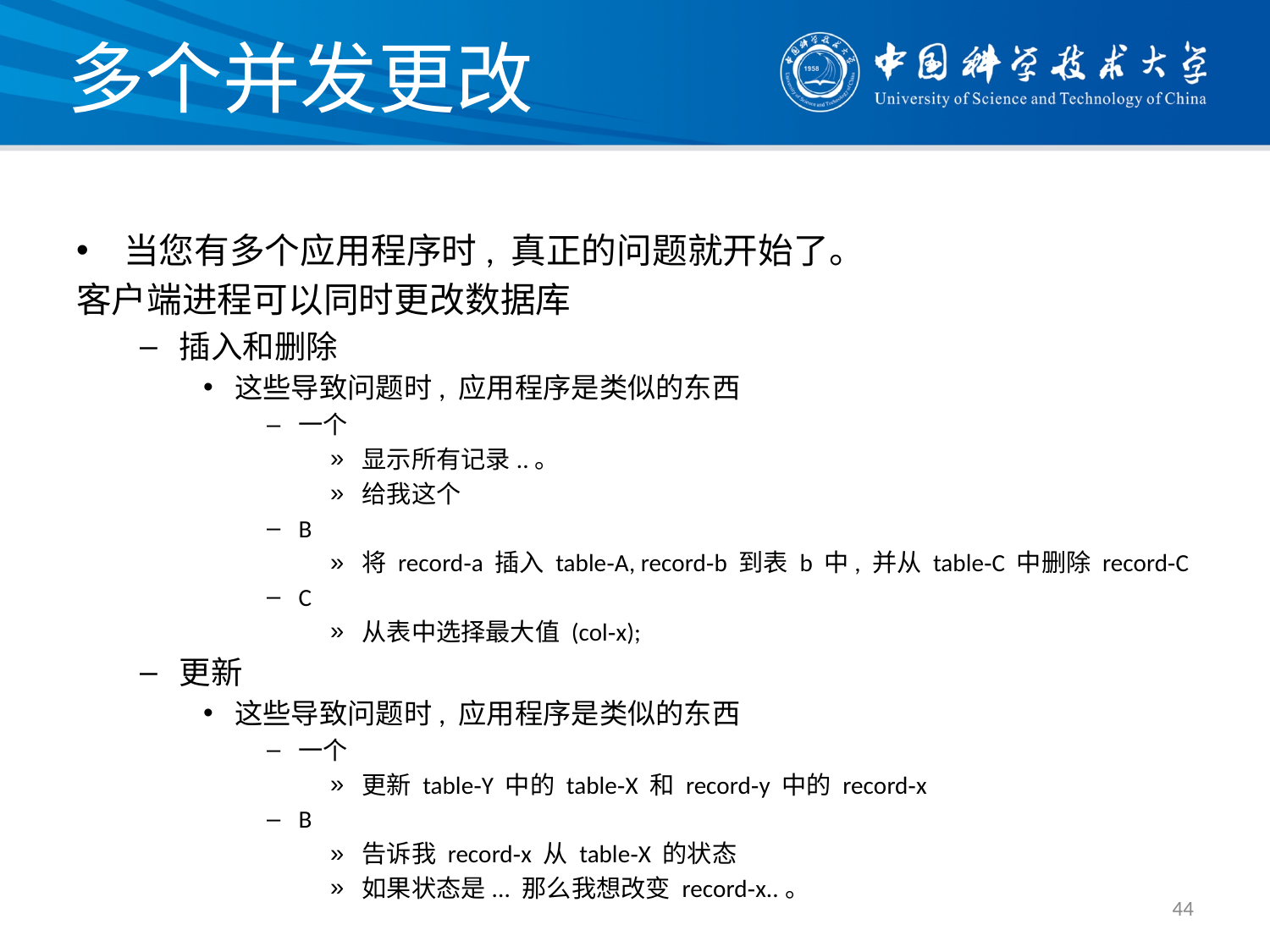

# 多个并发更改
当您有多个应用程序时, 真正的问题就开始了。
客户端进程可以同时更改数据库
插入和删除
这些导致问题时, 应用程序是类似的东西
一个
显示所有记录..。
给我这个
B
将 record‐a 插入 table‐A, record‐b 到表 b 中, 并从 table‐C 中删除 record‐C
C
从表中选择最大值 (col‐x);
更新
这些导致问题时, 应用程序是类似的东西
一个
更新 table‐Y 中的 table‐X 和 record‐y 中的 record‐x
B
告诉我 record‐x 从 table‐X 的状态
如果状态是... 那么我想改变 record‐x..。
44